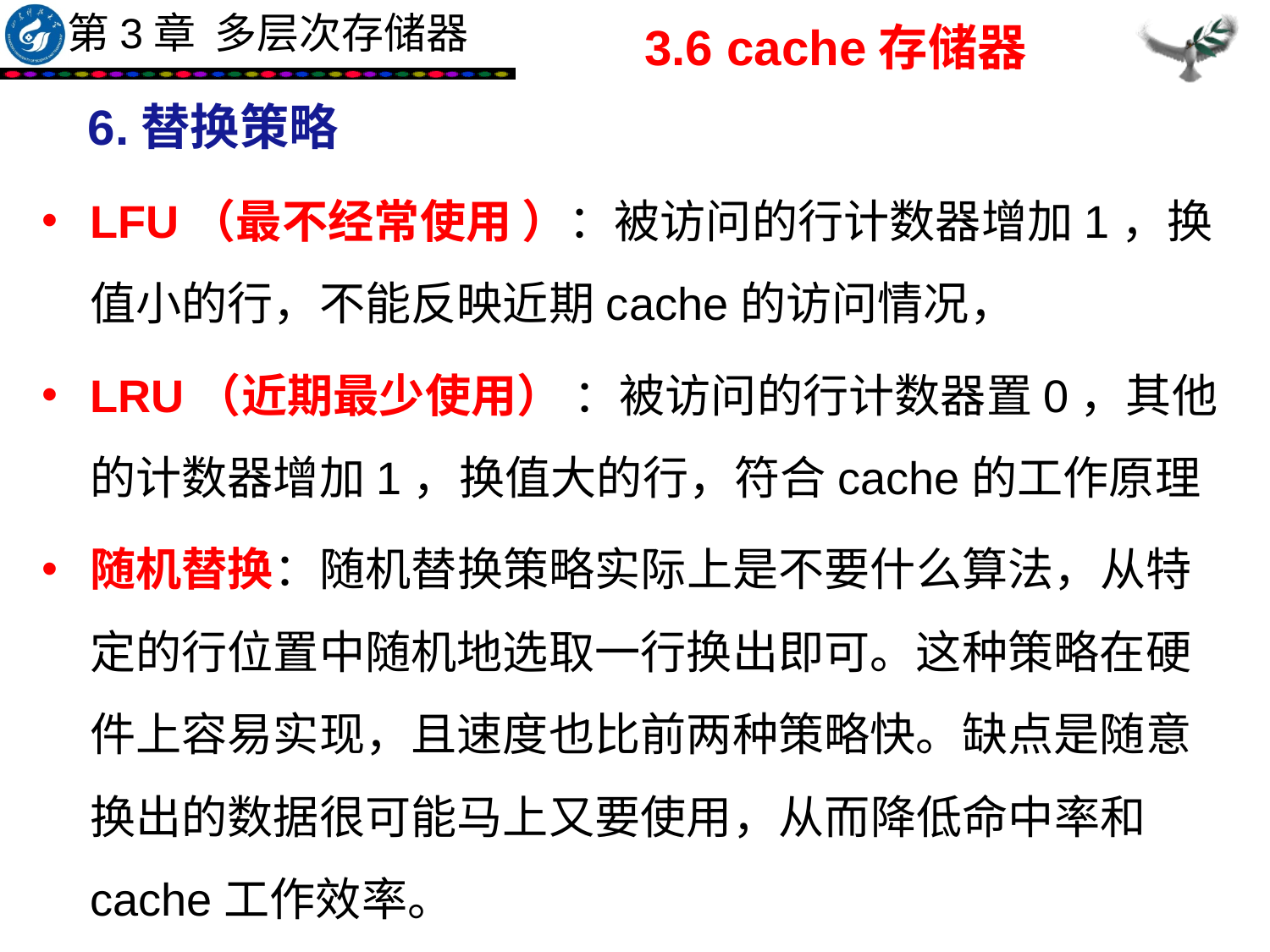

3.6 cache存储器
6.替换策略
LFU（最不经常使用 ）：被访问的行计数器增加1，换值小的行，不能反映近期cache的访问情况，
LRU（近期最少使用） ：被访问的行计数器置0，其他的计数器增加1，换值大的行，符合cache的工作原理
随机替换：随机替换策略实际上是不要什么算法，从特定的行位置中随机地选取一行换出即可。这种策略在硬件上容易实现，且速度也比前两种策略快。缺点是随意换出的数据很可能马上又要使用，从而降低命中率和cache工作效率。